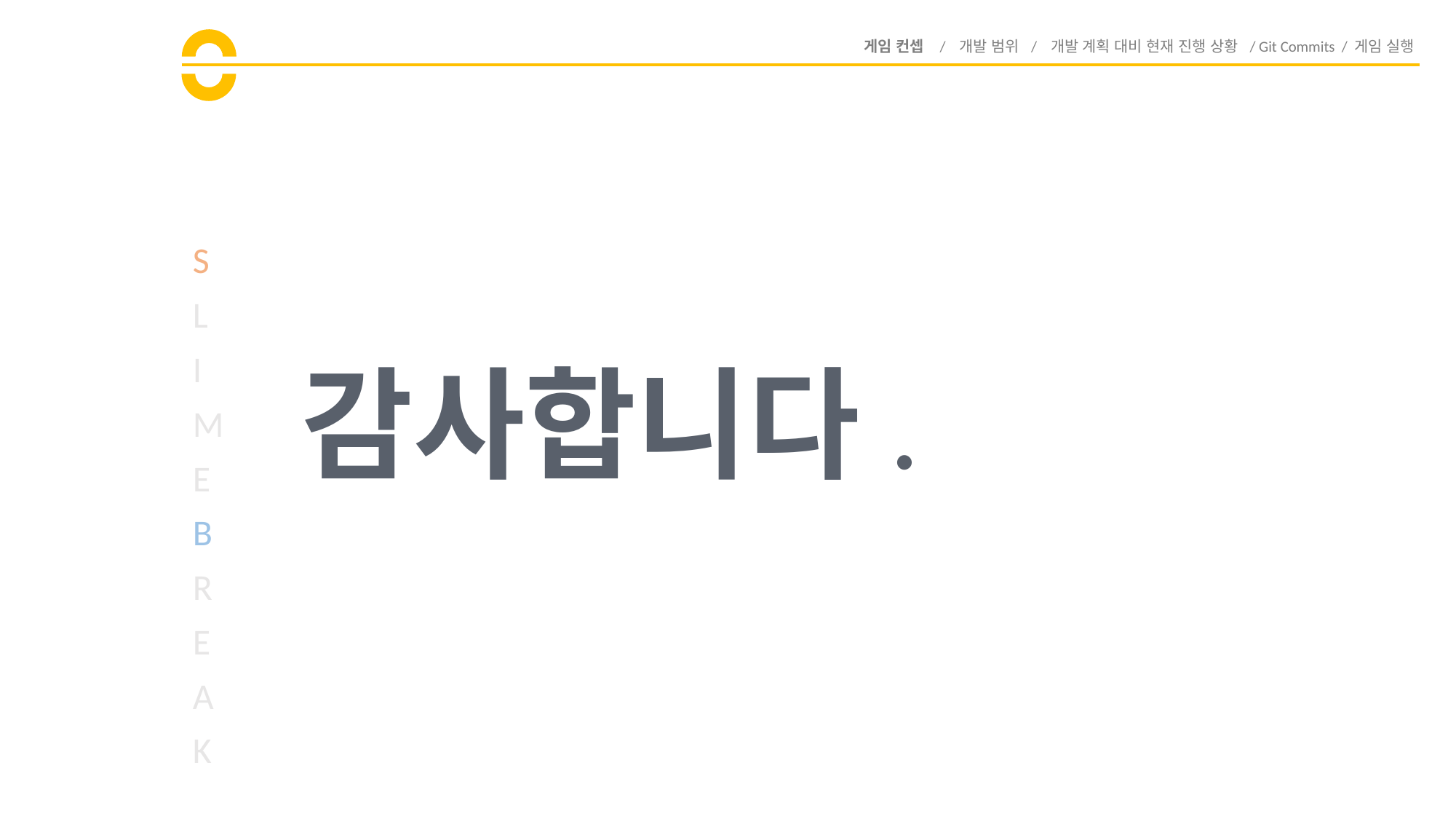

게임 컨셉   /   개발 범위  /   개발 계획 대비 현재 진행 상황  / Git Commits  / 게임 실행

# 감사합니다.
S
L
I
M
E
B
R
E
A
K